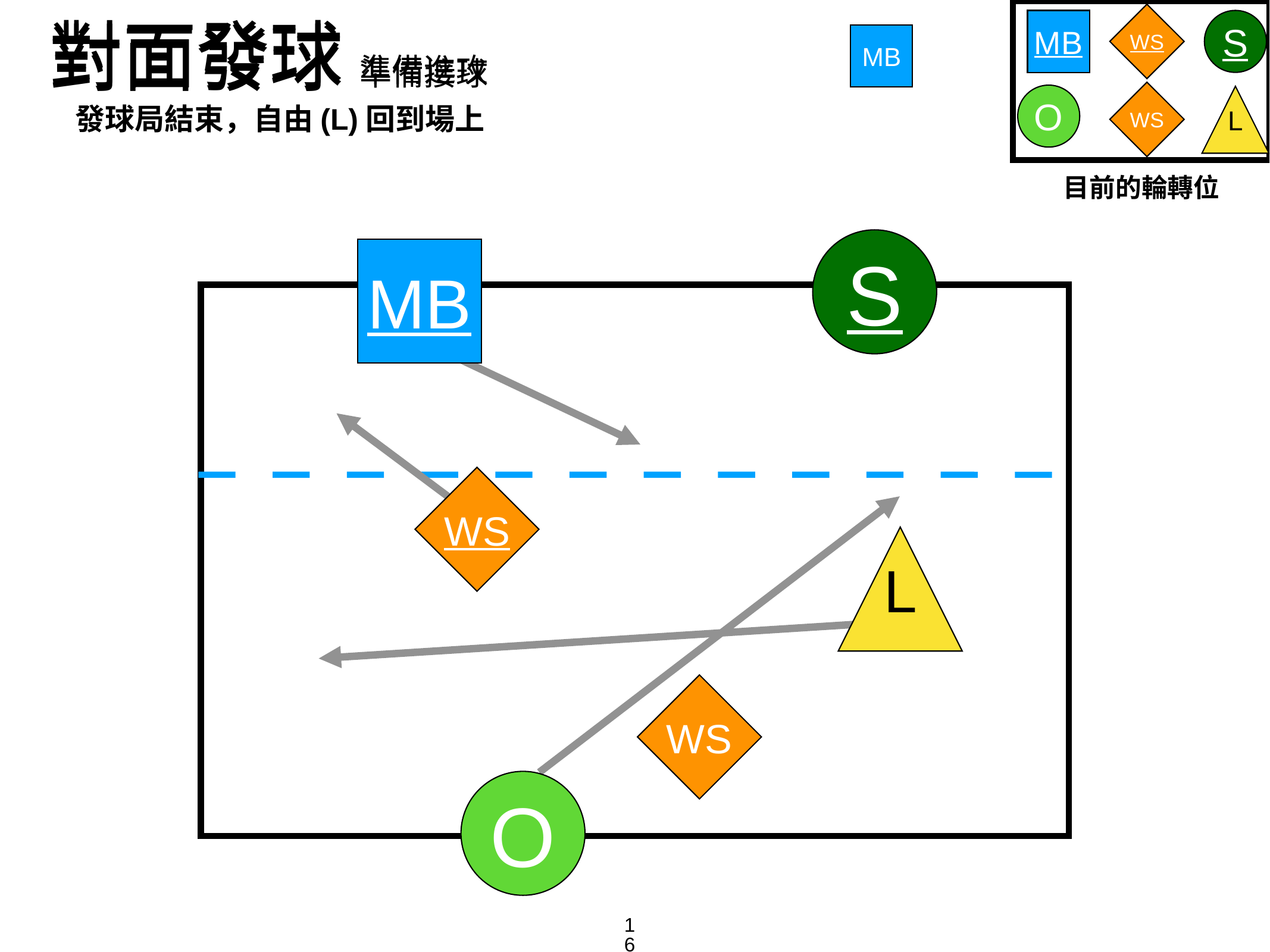

對面發球 準備進攻
# 對面發球 準備接球

WS
MB
S
MB
WS
O
L
發球局結束，自由(L)回到場上
目前的輪轉位
S
MB

WS

L

WS
O
16